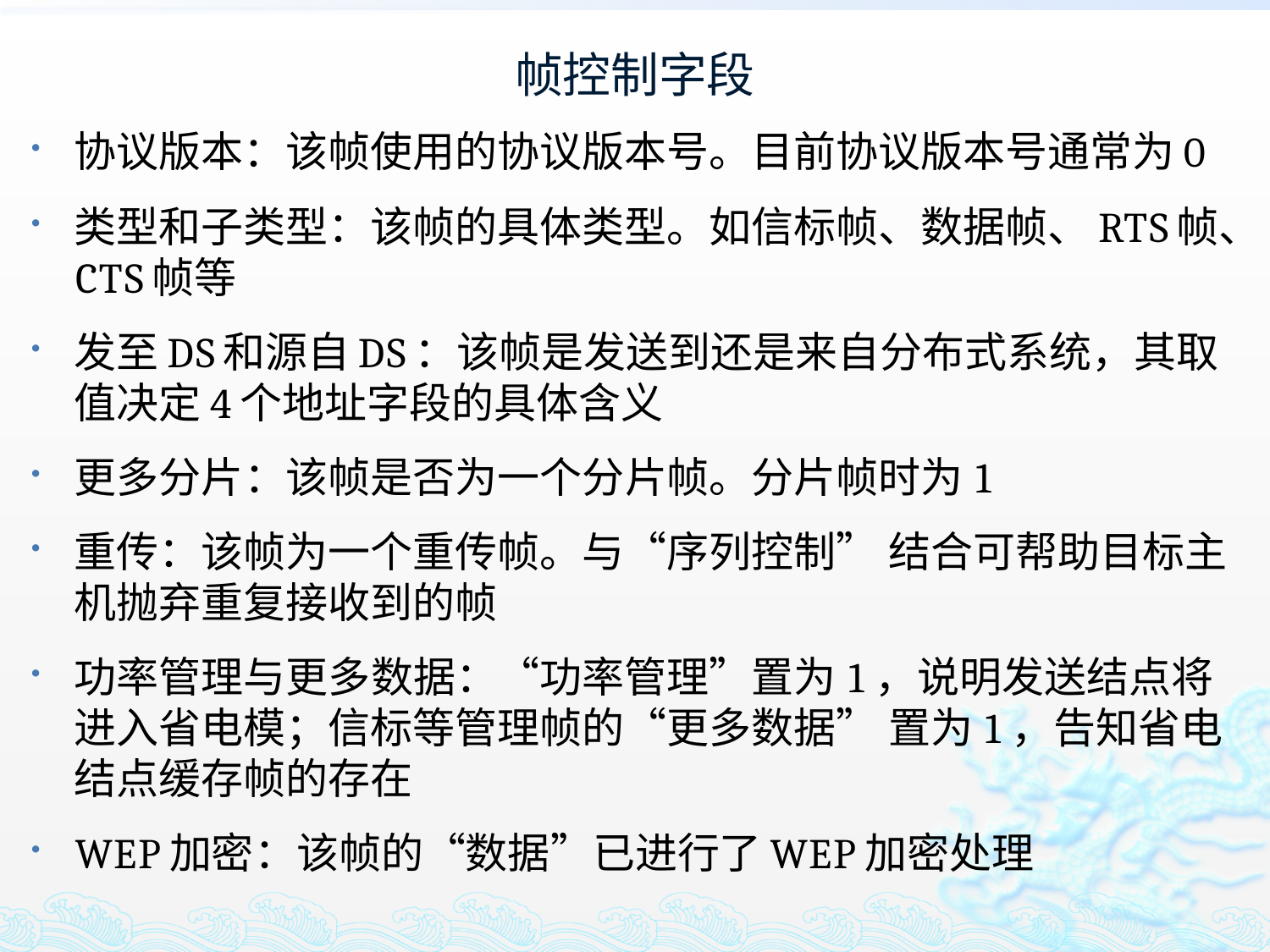

# 帧控制字段
协议版本：该帧使用的协议版本号。目前协议版本号通常为0
类型和子类型：该帧的具体类型。如信标帧、数据帧、RTS帧、CTS帧等
发至DS和源自DS：该帧是发送到还是来自分布式系统，其取值决定4个地址字段的具体含义
更多分片：该帧是否为一个分片帧。分片帧时为1
重传：该帧为一个重传帧。与“序列控制” 结合可帮助目标主机抛弃重复接收到的帧
功率管理与更多数据：“功率管理”置为1，说明发送结点将进入省电模；信标等管理帧的“更多数据” 置为1，告知省电结点缓存帧的存在
WEP加密：该帧的“数据”已进行了WEP加密处理